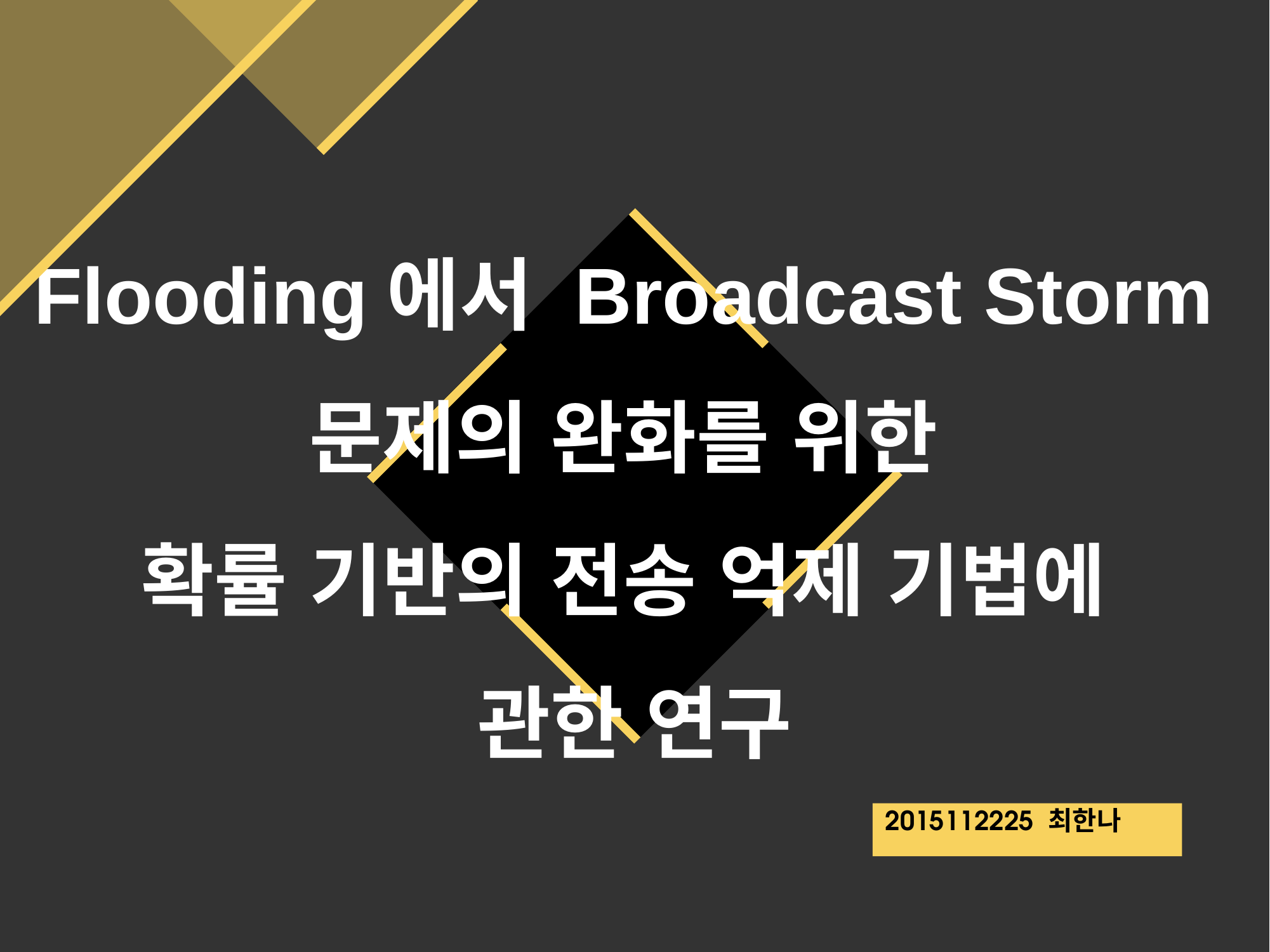

Flooding에서 Broadcast Storm
문제의 완화를 위한
확률 기반의 전송 억제 기법에
관한 연구

2015112225 최한나